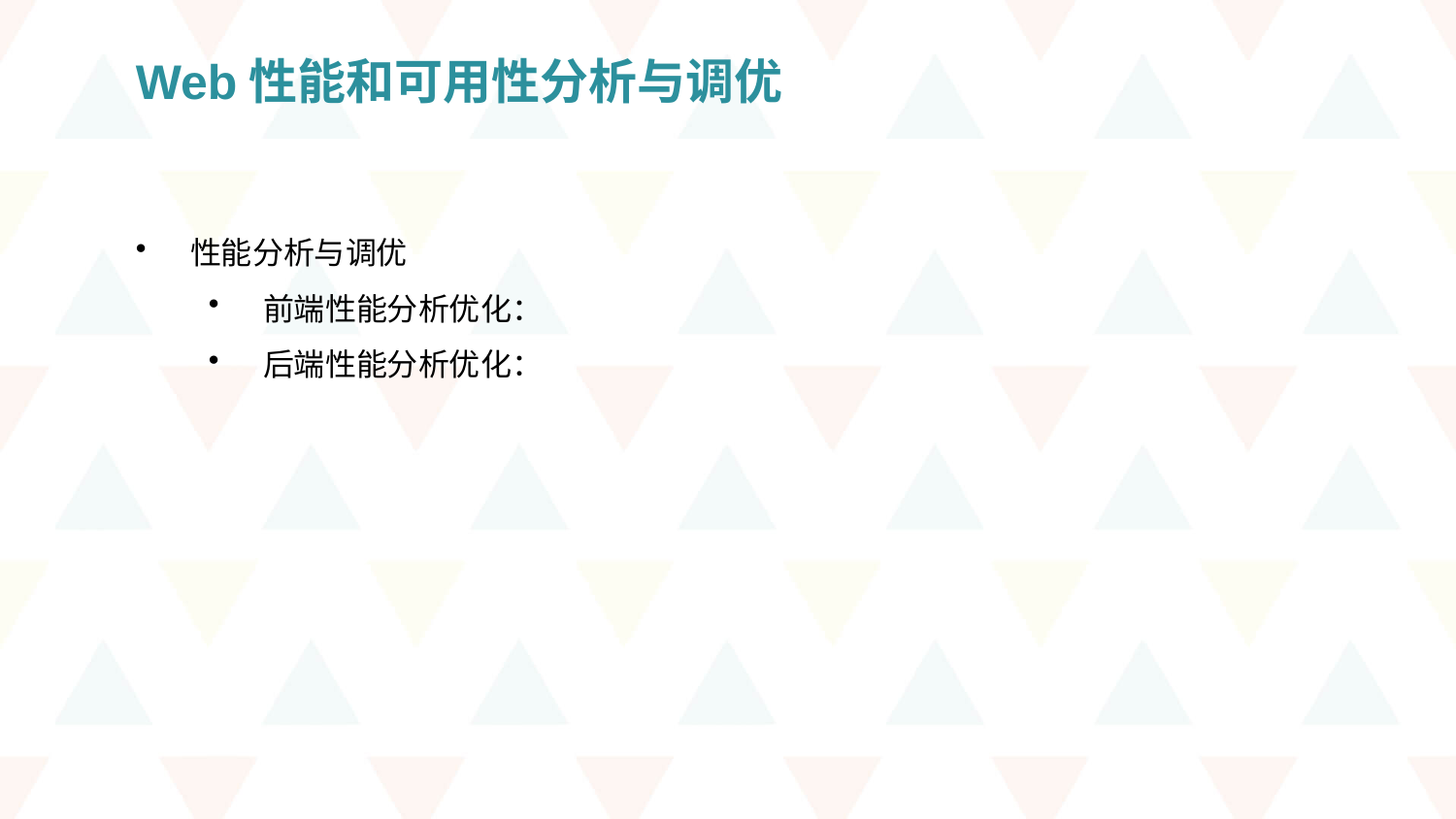

Web性能和可用性分析与调优
性能分析与调优
前端性能分析优化：
后端性能分析优化：